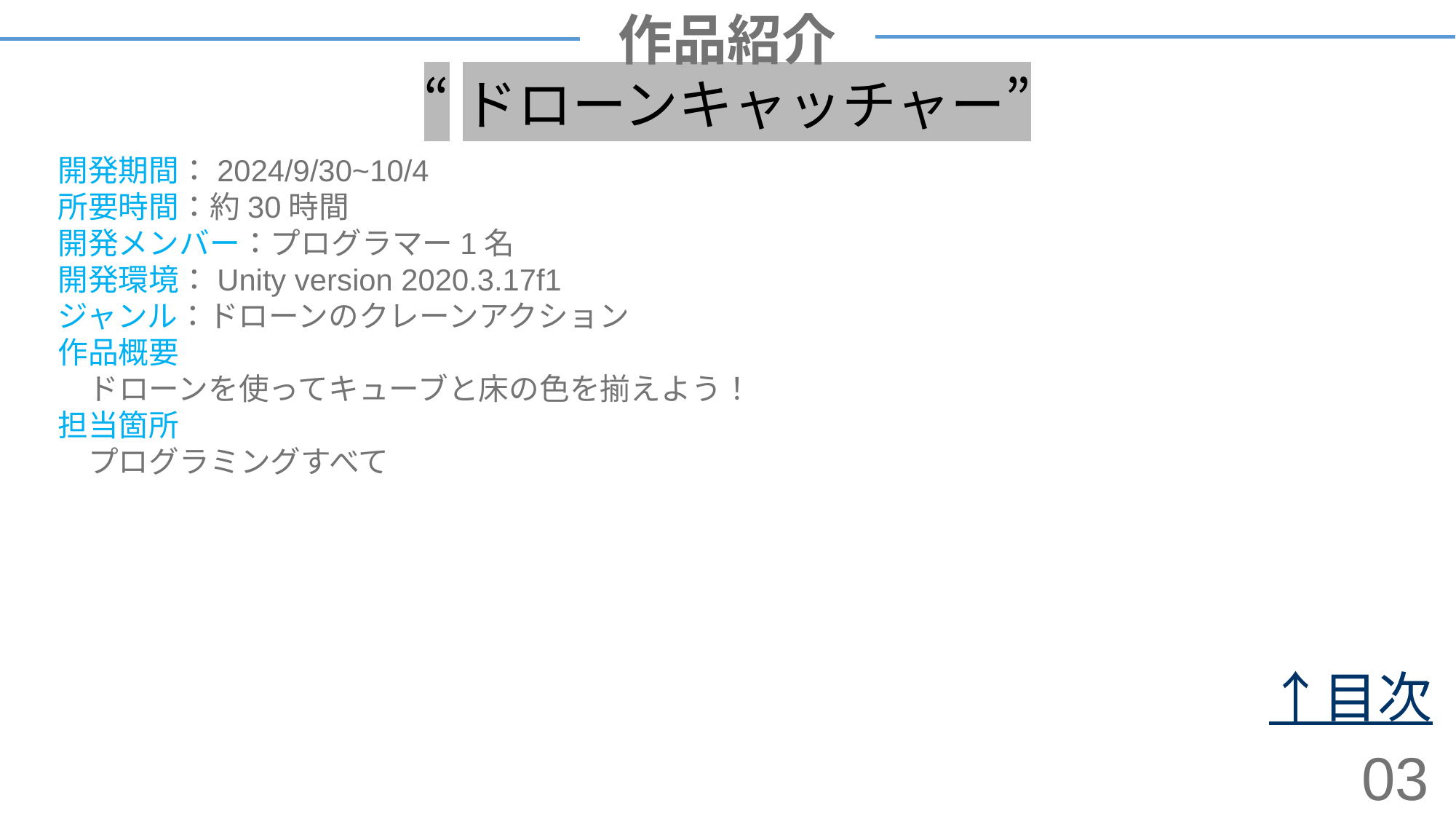

作品紹介
# “ドローンキャッチャー”
開発期間：2024/9/30~10/4
所要時間：約30時間
開発メンバー：プログラマー1名
開発環境：Unity version 2020.3.17f1
ジャンル：ドローンのクレーンアクション
作品概要
　ドローンを使ってキューブと床の色を揃えよう！
担当箇所
　プログラミングすべて
↑目次
03